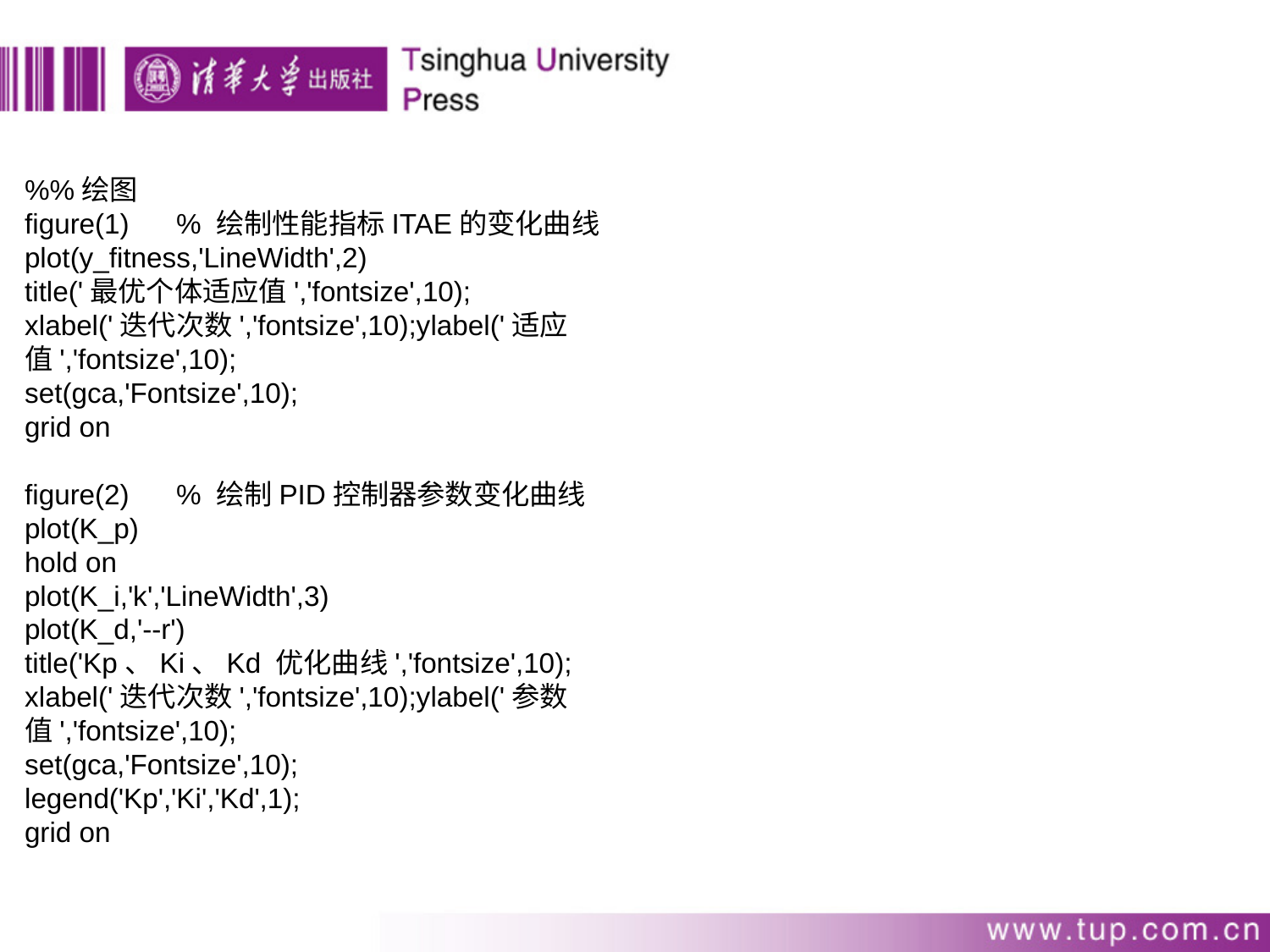

%%绘图
figure(1)      % 绘制性能指标ITAE的变化曲线
plot(y_fitness,'LineWidth',2)
title('最优个体适应值','fontsize',10);
xlabel('迭代次数','fontsize',10);ylabel('适应值','fontsize',10);
set(gca,'Fontsize',10);
grid on

figure(2)      % 绘制PID控制器参数变化曲线
plot(K_p)
hold on
plot(K_i,'k','LineWidth',3)
plot(K_d,'--r')
title('Kp、Ki、Kd 优化曲线','fontsize',10);
xlabel('迭代次数','fontsize',10);ylabel('参数值','fontsize',10);
set(gca,'Fontsize',10);
legend('Kp','Ki','Kd',1);
grid on